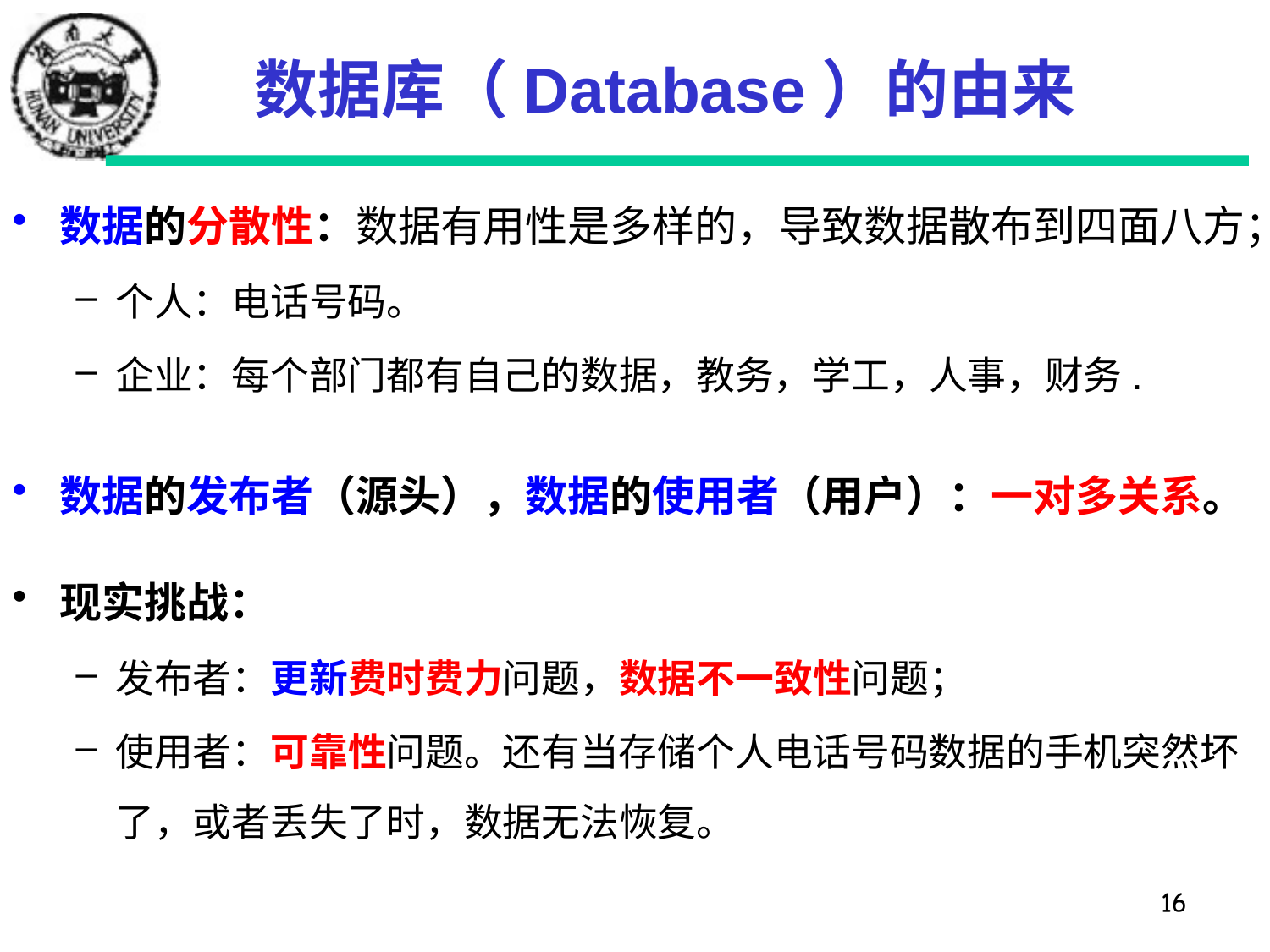

# 数据库（Database）的由来
数据的分散性：数据有用性是多样的，导致数据散布到四面八方；
个人：电话号码。
企业：每个部门都有自己的数据，教务，学工，人事，财务.

数据的发布者（源头），数据的使用者（用户）：一对多关系。

现实挑战：
发布者：更新费时费力问题，数据不一致性问题；
使用者：可靠性问题。还有当存储个人电话号码数据的手机突然坏了，或者丢失了时，数据无法恢复。
16